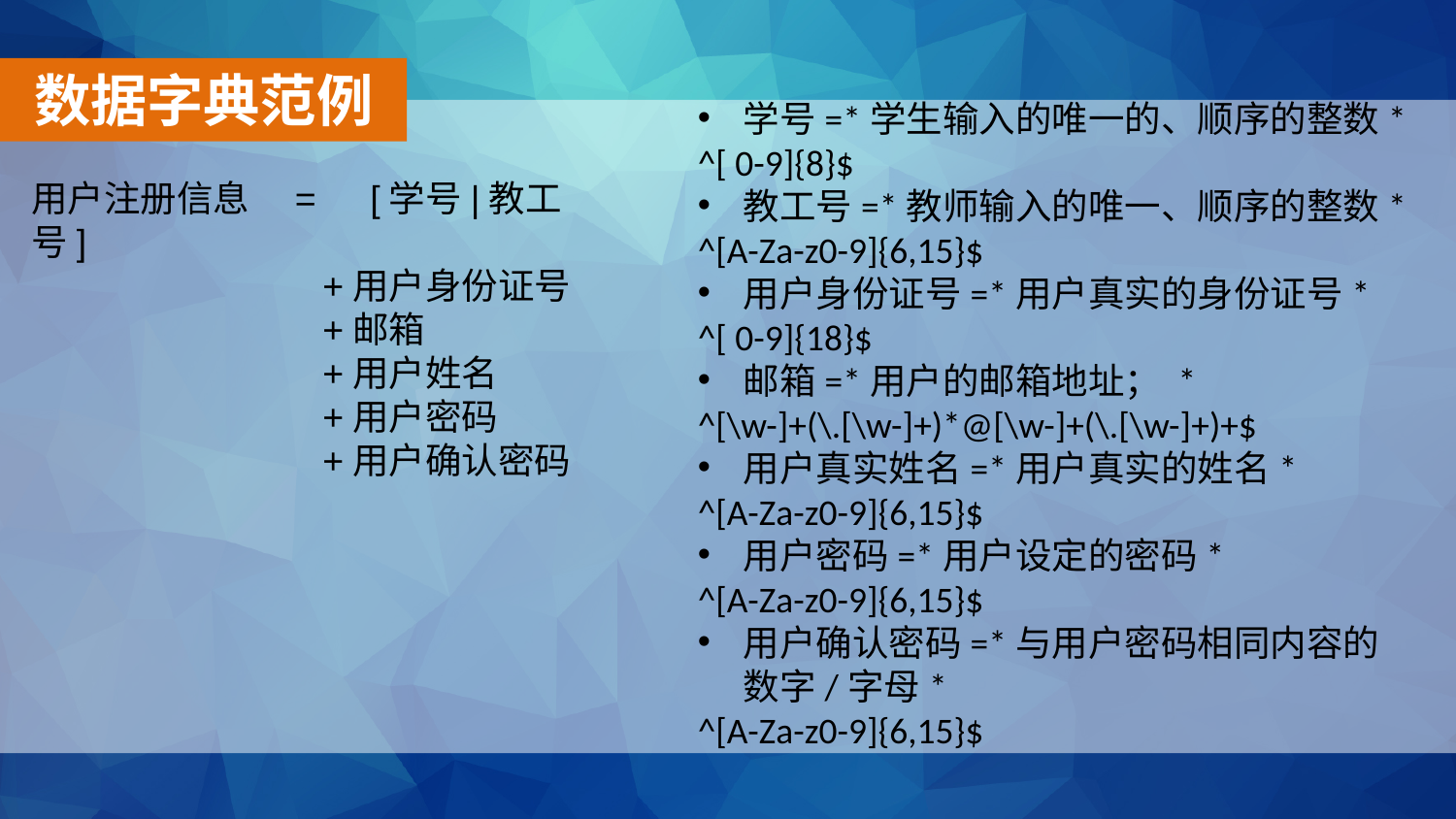

数据字典范例
学号=*学生输入的唯一的、顺序的整数*
^[ 0-9]{8}$
教工号=*教师输入的唯一、顺序的整数*
^[A-Za-z0-9]{6,15}$
用户身份证号=*用户真实的身份证号*
^[ 0-9]{18}$
邮箱=*用户的邮箱地址； *
^[\w-]+(\.[\w-]+)*@[\w-]+(\.[\w-]+)+$
用户真实姓名=*用户真实的姓名*
^[A-Za-z0-9]{6,15}$
用户密码=*用户设定的密码*
^[A-Za-z0-9]{6,15}$
用户确认密码=*与用户密码相同内容的数字/字母*
^[A-Za-z0-9]{6,15}$

用户注册信息　=　[学号|教工号]
		+用户身份证号
		+邮箱
		+用户姓名
		+用户密码
		+用户确认密码